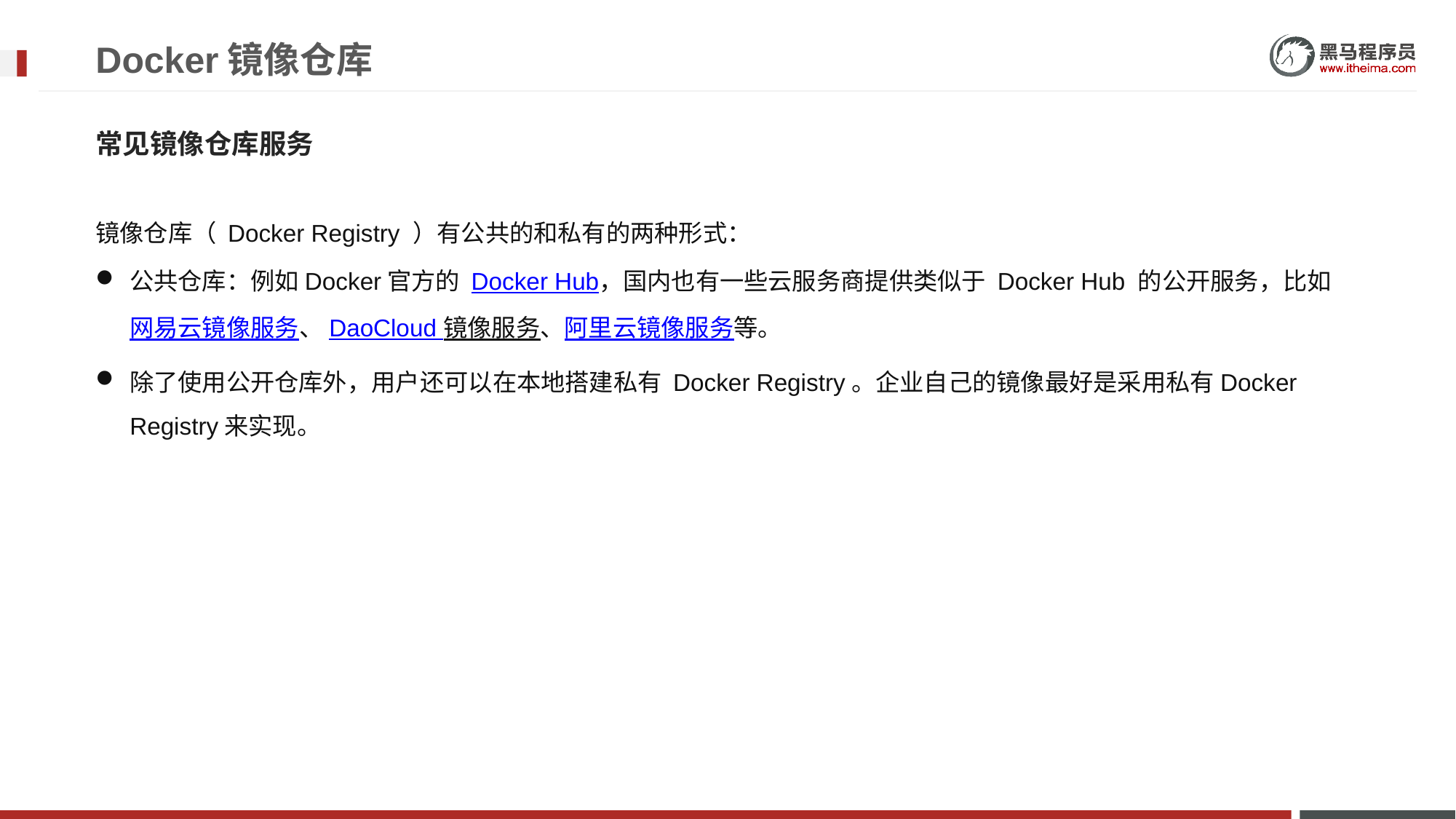

# Docker镜像仓库
常见镜像仓库服务
镜像仓库（ Docker Registry ）有公共的和私有的两种形式：
公共仓库：例如Docker官方的 Docker Hub，国内也有一些云服务商提供类似于 Docker Hub 的公开服务，比如 网易云镜像服务、DaoCloud 镜像服务、阿里云镜像服务等。
除了使用公开仓库外，用户还可以在本地搭建私有 Docker Registry。企业自己的镜像最好是采用私有Docker Registry来实现。